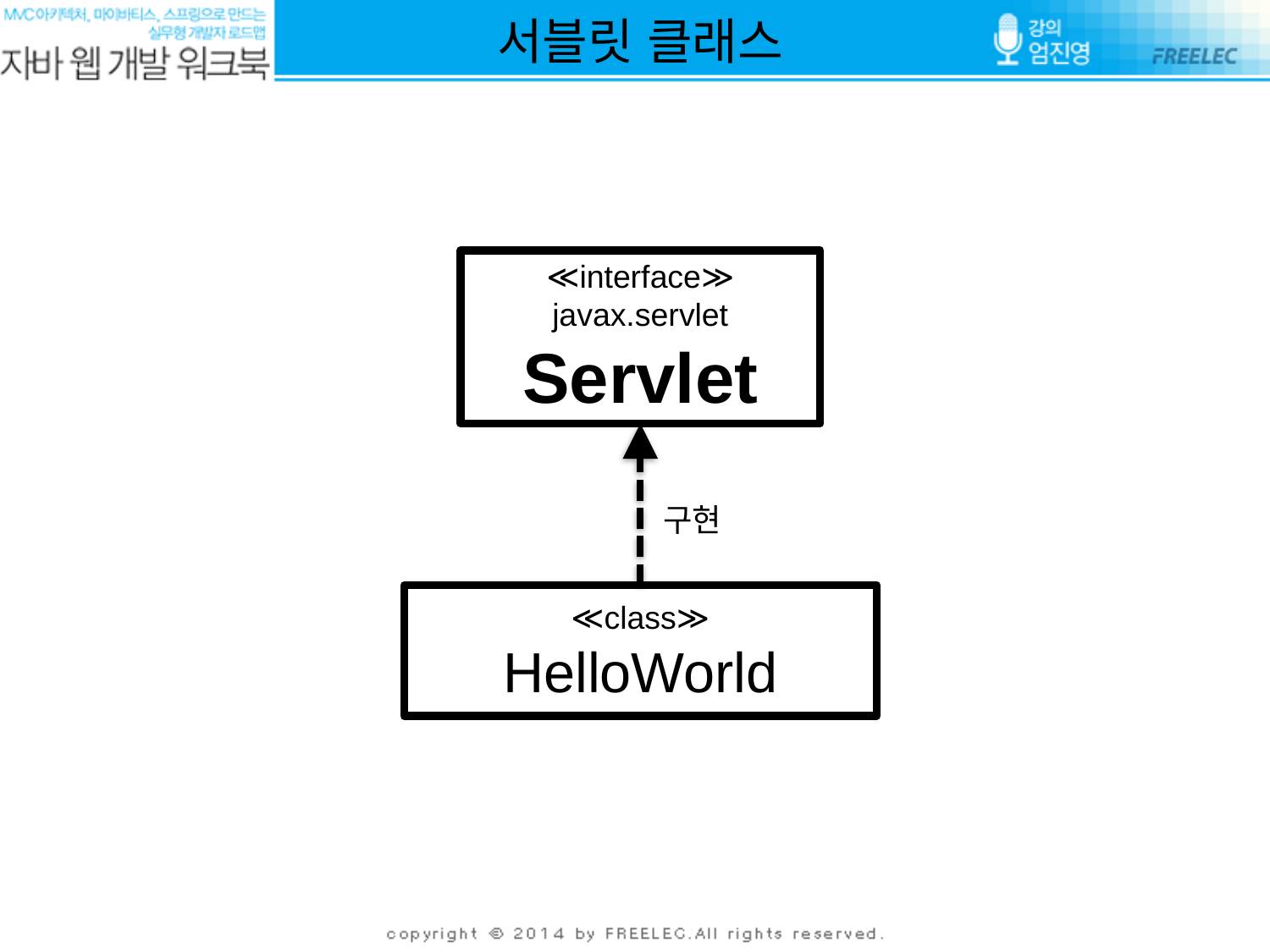

# 서블릿 클래스
≪interface≫
javax.servlet
Servlet
구현
≪class≫
HelloWorld